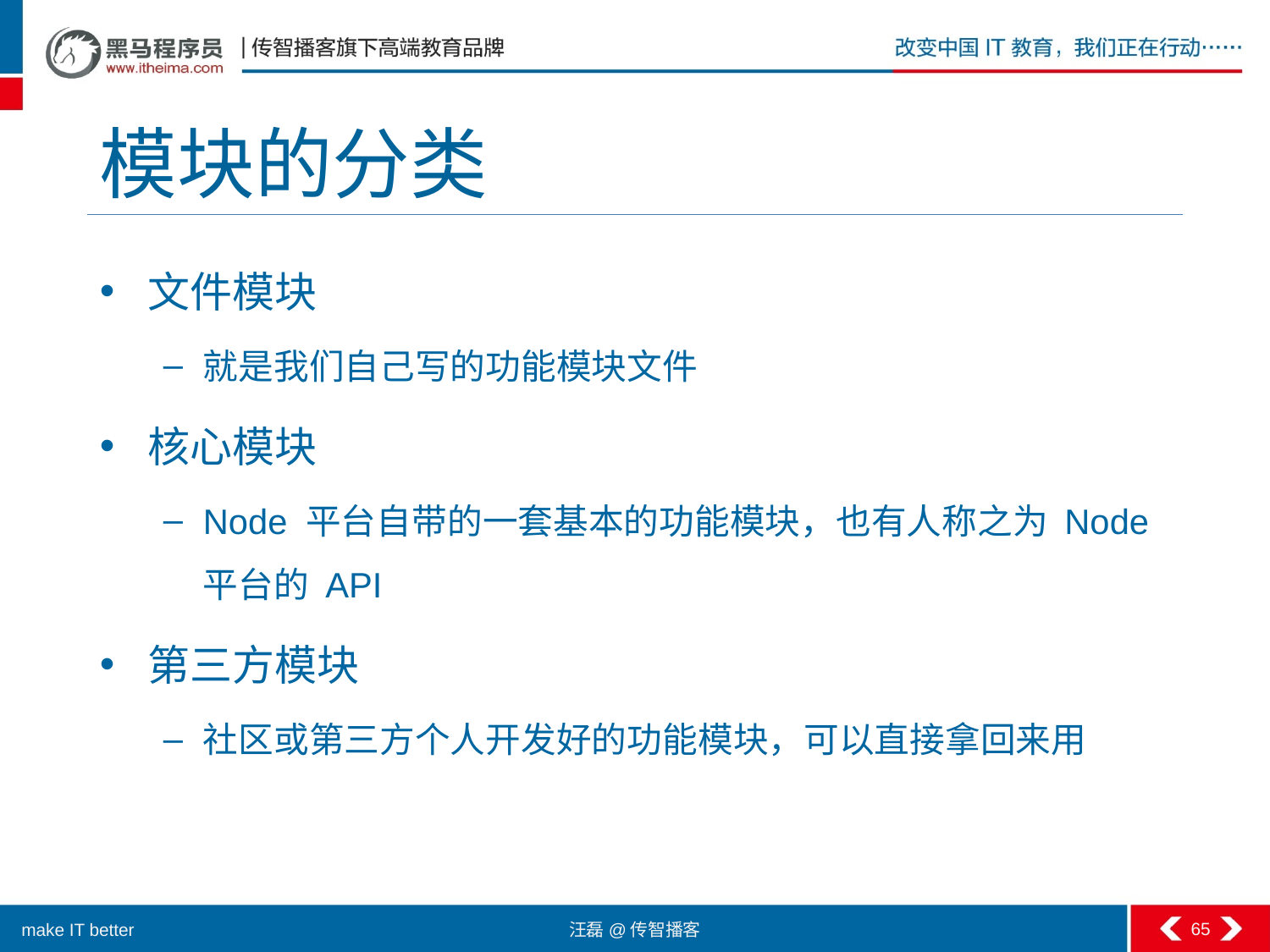

# 模块的分类
文件模块
就是我们自己写的功能模块文件
核心模块
Node 平台自带的一套基本的功能模块，也有人称之为 Node 平台的 API
第三方模块
社区或第三方个人开发好的功能模块，可以直接拿回来用
65
汪磊@传智播客
make IT better